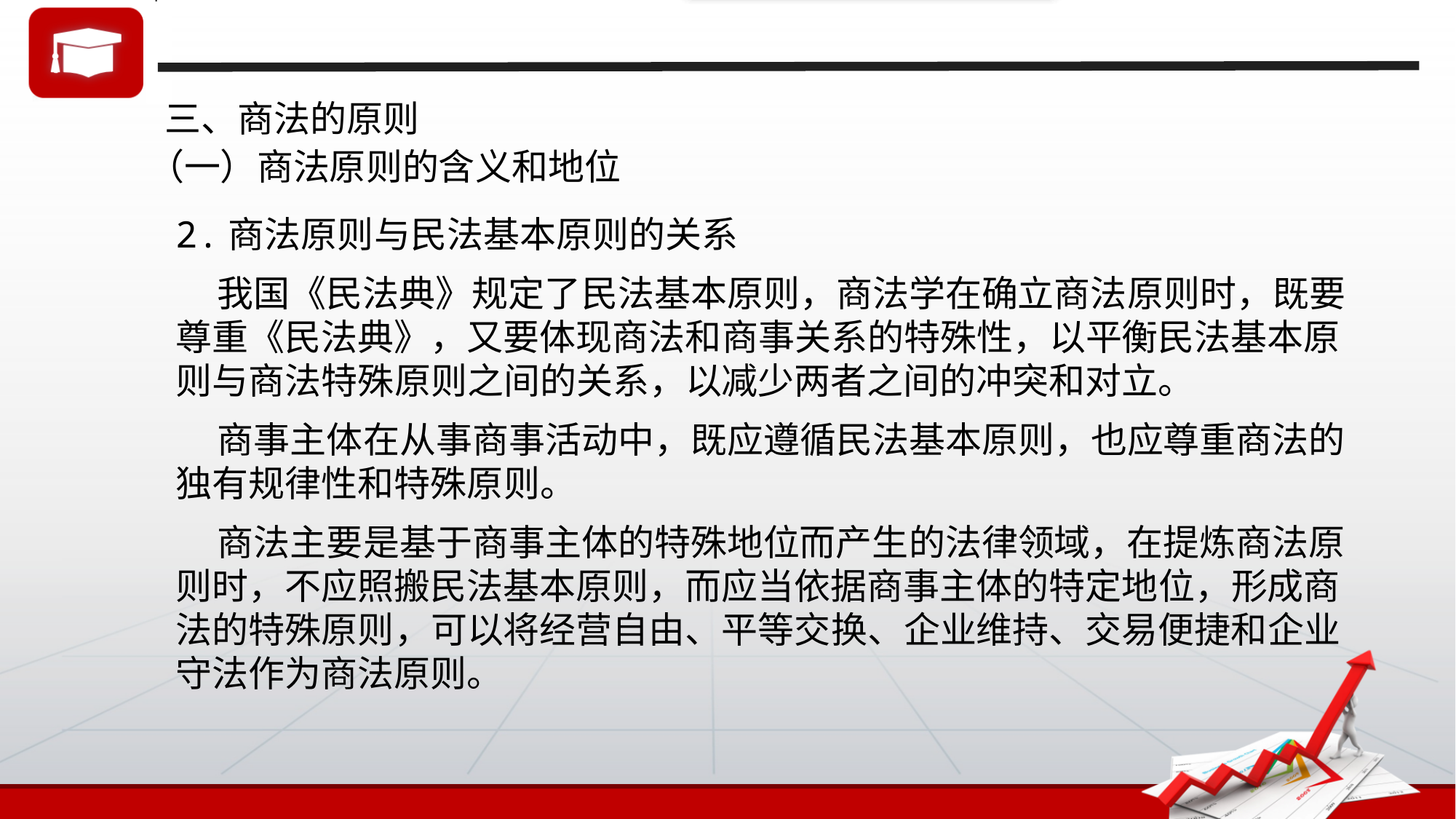

三、商法的原则
（一）商法原则的含义和地位
2.商法原则与民法基本原则的关系
    我国《民法典》规定了民法基本原则，商法学在确立商法原则时，既要尊重《民法典》，又要体现商法和商事关系的特殊性，以平衡民法基本原则与商法特殊原则之间的关系，以减少两者之间的冲突和对立。
    商事主体在从事商事活动中，既应遵循民法基本原则，也应尊重商法的独有规律性和特殊原则。
    商法主要是基于商事主体的特殊地位而产生的法律领域，在提炼商法原则时，不应照搬民法基本原则，而应当依据商事主体的特定地位，形成商法的特殊原则，可以将经营自由、平等交换、企业维持、交易便捷和企业守法作为商法原则。